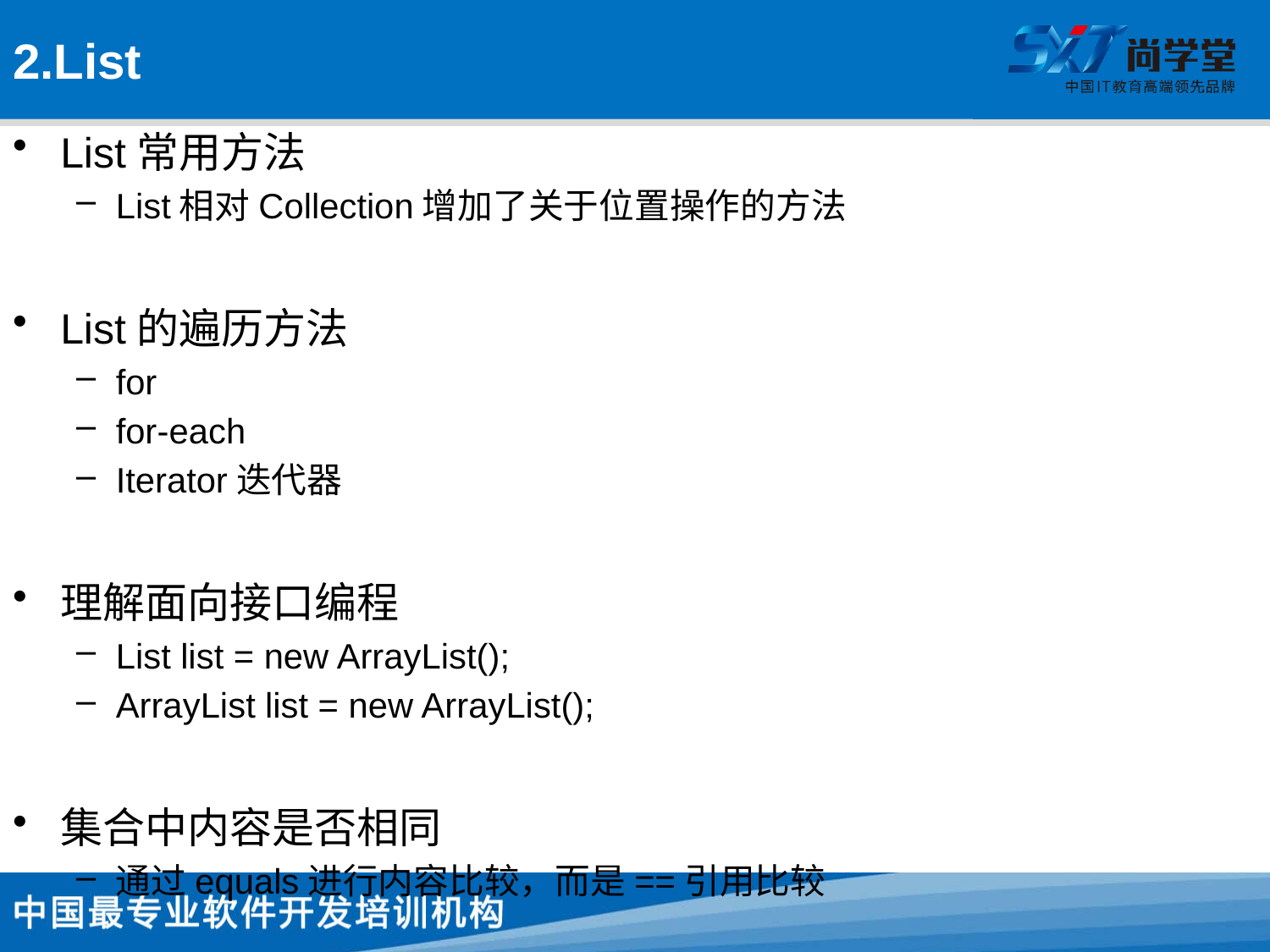

# 2.List
List常用方法
List相对Collection增加了关于位置操作的方法

List的遍历方法
for
for-each
Iterator迭代器

理解面向接口编程
List list = new ArrayList();
ArrayList list = new ArrayList();

集合中内容是否相同
通过equals进行内容比较，而是==引用比较